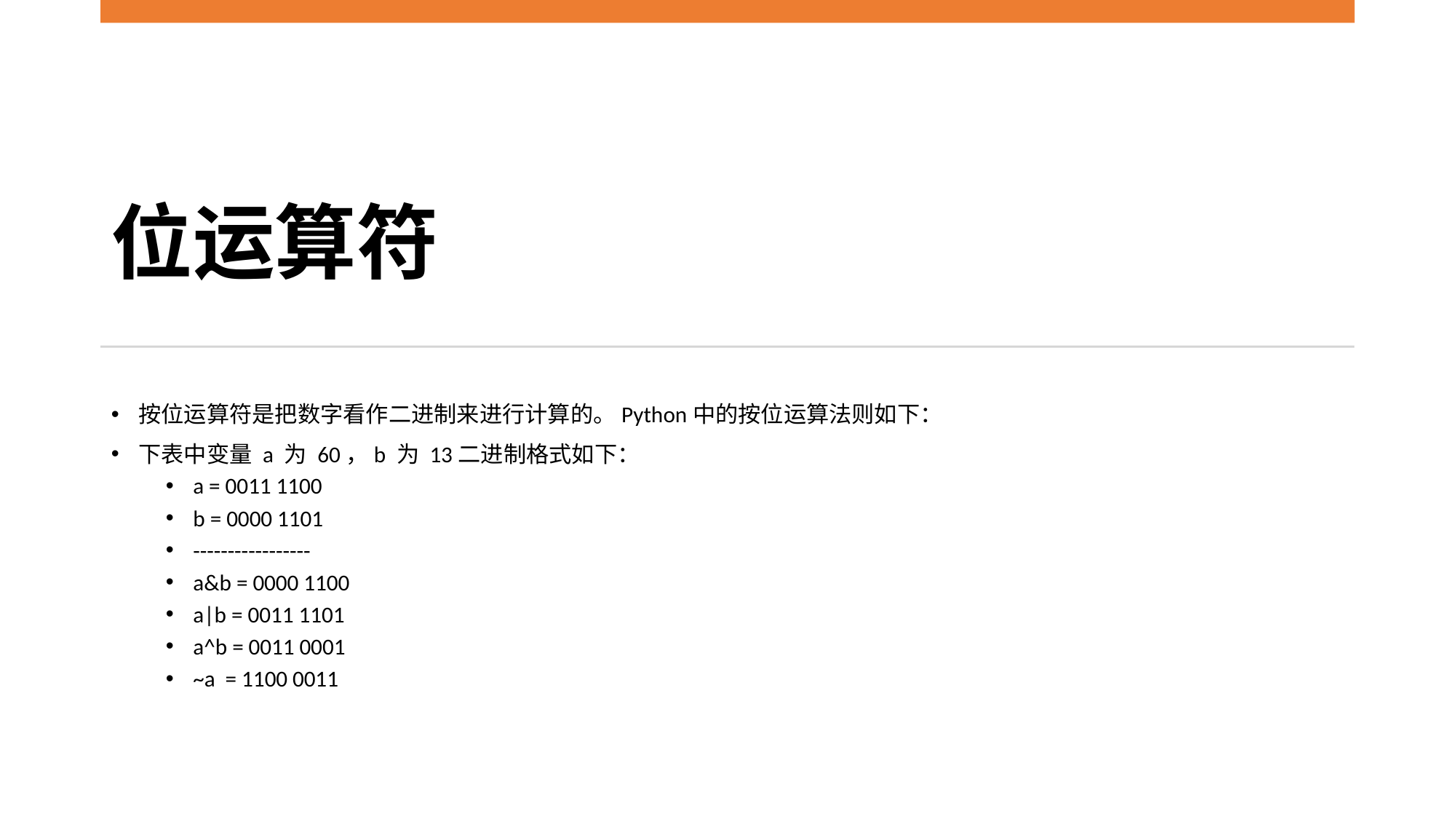

# 位运算符

按位运算符是把数字看作二进制来进行计算的。Python中的按位运算法则如下：
下表中变量 a 为 60，b 为 13二进制格式如下：
a = 0011 1100
b = 0000 1101
-----------------
a&b = 0000 1100
a|b = 0011 1101
a^b = 0011 0001
~a  = 1100 0011